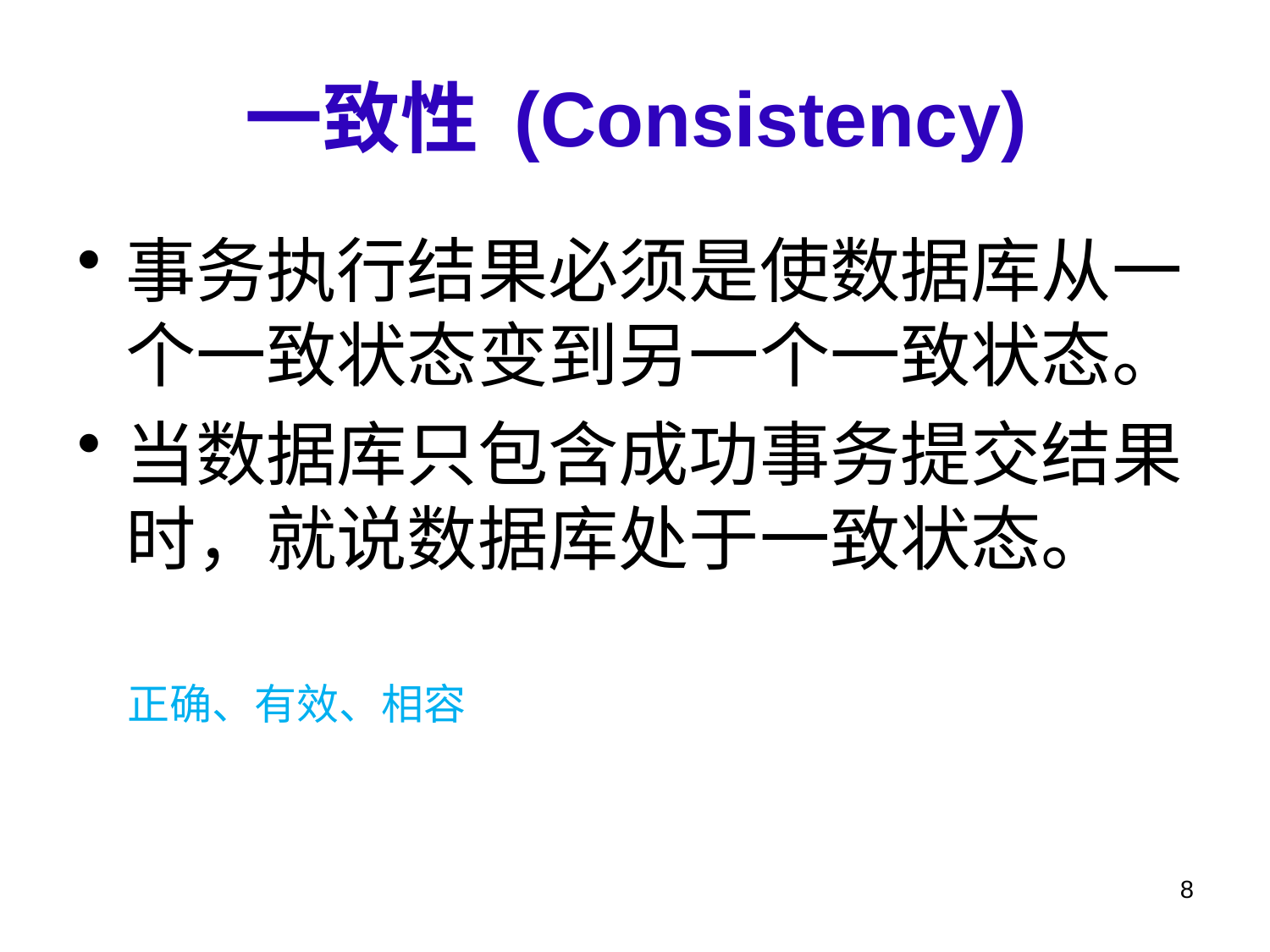

# 一致性 (Consistency)
事务执行结果必须是使数据库从一个一致状态变到另一个一致状态。
当数据库只包含成功事务提交结果时，就说数据库处于一致状态。
正确、有效、相容
8